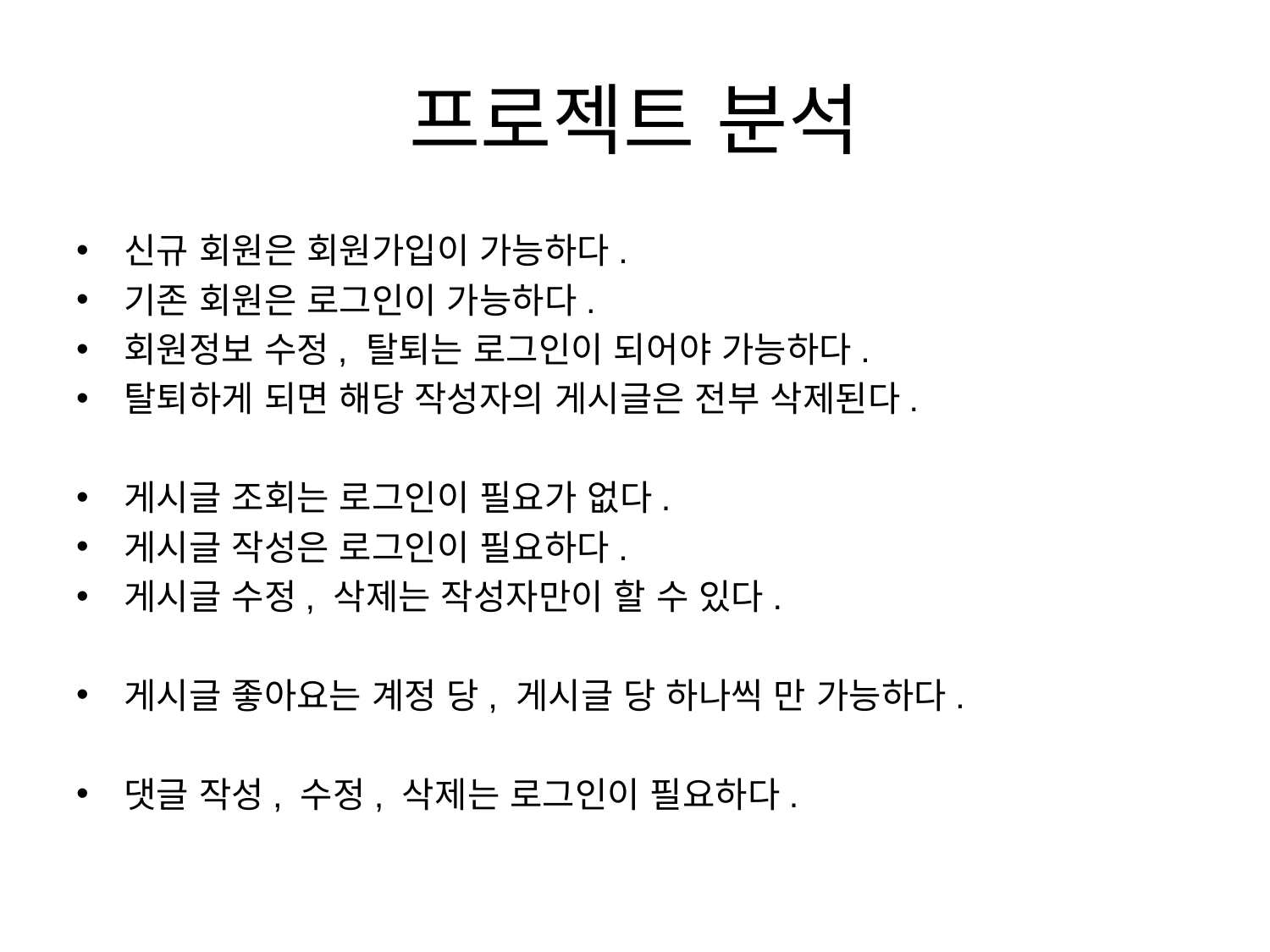

# 프로젝트 분석
신규 회원은 회원가입이 가능하다.
기존 회원은 로그인이 가능하다.
회원정보 수정, 탈퇴는 로그인이 되어야 가능하다.
탈퇴하게 되면 해당 작성자의 게시글은 전부 삭제된다.

게시글 조회는 로그인이 필요가 없다.
게시글 작성은 로그인이 필요하다.
게시글 수정, 삭제는 작성자만이 할 수 있다.

게시글 좋아요는 계정 당, 게시글 당 하나씩 만 가능하다.

댓글 작성, 수정, 삭제는 로그인이 필요하다.